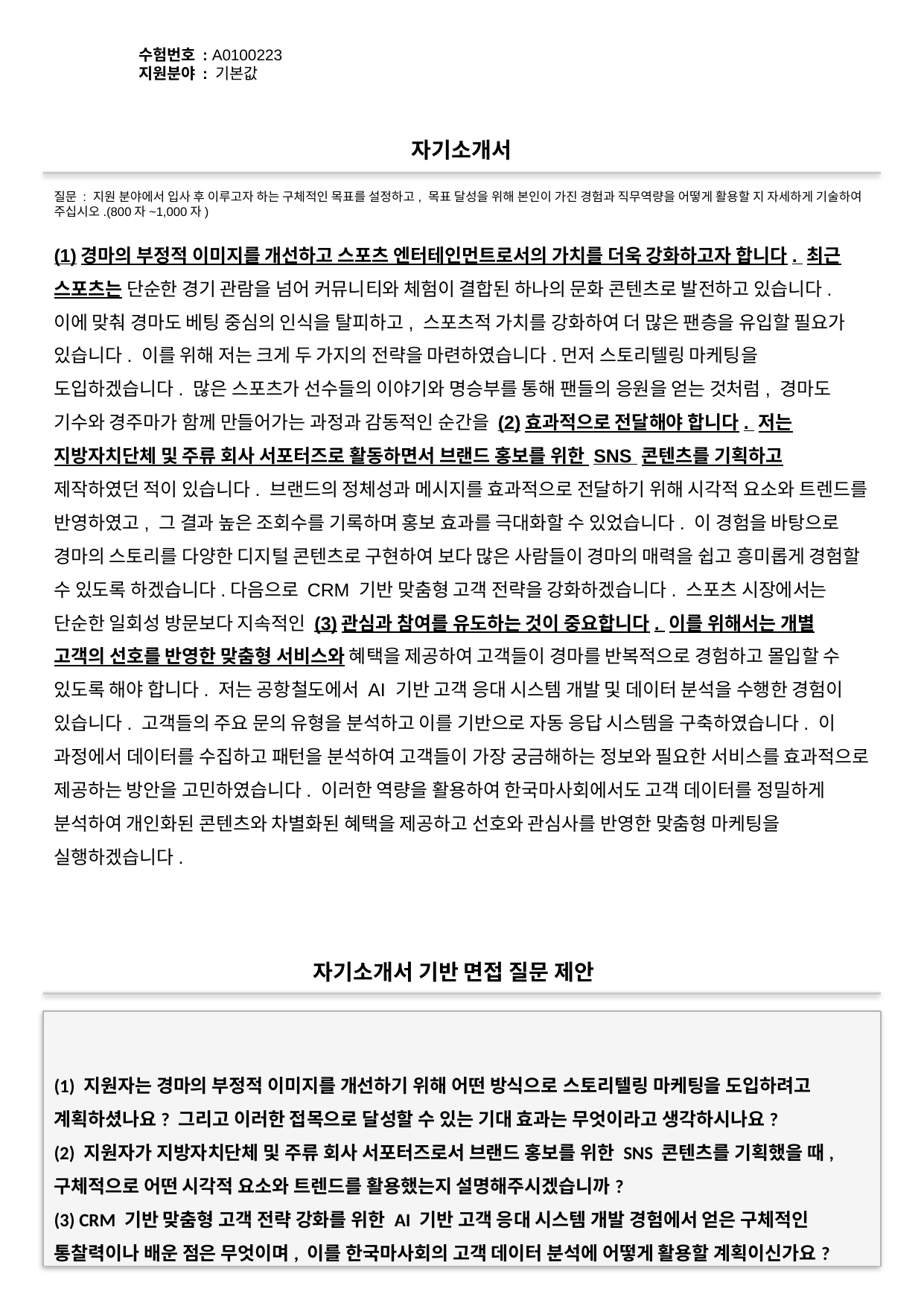

수험번호 : A0100223
지원분야 : 기본값
#

자기소개서

질문 : 지원 분야에서 입사 후 이루고자 하는 구체적인 목표를 설정하고, 목표 달성을 위해 본인이 가진 경험과 직무역량을 어떻게 활용할 지 자세하게 기술하여 주십시오.(800자~1,000자)

(1)경마의 부정적 이미지를 개선하고 스포츠 엔터테인먼트로서의 가치를 더욱 강화하고자 합니다. 최근 스포츠는 단순한 경기 관람을 넘어 커뮤니티와 체험이 결합된 하나의 문화 콘텐츠로 발전하고 있습니다. 이에 맞춰 경마도 베팅 중심의 인식을 탈피하고, 스포츠적 가치를 강화하여 더 많은 팬층을 유입할 필요가 있습니다. 이를 위해 저는 크게 두 가지의 전략을 마련하였습니다.먼저 스토리텔링 마케팅을 도입하겠습니다. 많은 스포츠가 선수들의 이야기와 명승부를 통해 팬들의 응원을 얻는 것처럼, 경마도 기수와 경주마가 함께 만들어가는 과정과 감동적인 순간을 (2)효과적으로 전달해야 합니다. 저는 지방자치단체 및 주류 회사 서포터즈로 활동하면서 브랜드 홍보를 위한 SNS 콘텐츠를 기획하고 제작하였던 적이 있습니다. 브랜드의 정체성과 메시지를 효과적으로 전달하기 위해 시각적 요소와 트렌드를 반영하였고, 그 결과 높은 조회수를 기록하며 홍보 효과를 극대화할 수 있었습니다. 이 경험을 바탕으로 경마의 스토리를 다양한 디지털 콘텐츠로 구현하여 보다 많은 사람들이 경마의 매력을 쉽고 흥미롭게 경험할 수 있도록 하겠습니다.다음으로 CRM 기반 맞춤형 고객 전략을 강화하겠습니다. 스포츠 시장에서는 단순한 일회성 방문보다 지속적인 (3)관심과 참여를 유도하는 것이 중요합니다. 이를 위해서는 개별 고객의 선호를 반영한 맞춤형 서비스와 혜택을 제공하여 고객들이 경마를 반복적으로 경험하고 몰입할 수 있도록 해야 합니다. 저는 공항철도에서 AI 기반 고객 응대 시스템 개발 및 데이터 분석을 수행한 경험이 있습니다. 고객들의 주요 문의 유형을 분석하고 이를 기반으로 자동 응답 시스템을 구축하였습니다. 이 과정에서 데이터를 수집하고 패턴을 분석하여 고객들이 가장 궁금해하는 정보와 필요한 서비스를 효과적으로 제공하는 방안을 고민하였습니다. 이러한 역량을 활용하여 한국마사회에서도 고객 데이터를 정밀하게 분석하여 개인화된 콘텐츠와 차별화된 혜택을 제공하고 선호와 관심사를 반영한 맞춤형 마케팅을 실행하겠습니다.

자기소개서 기반 면접 질문 제안

(1) 지원자는 경마의 부정적 이미지를 개선하기 위해 어떤 방식으로 스토리텔링 마케팅을 도입하려고 계획하셨나요? 그리고 이러한 접목으로 달성할 수 있는 기대 효과는 무엇이라고 생각하시나요?
(2) 지원자가 지방자치단체 및 주류 회사 서포터즈로서 브랜드 홍보를 위한 SNS 콘텐츠를 기획했을 때, 구체적으로 어떤 시각적 요소와 트렌드를 활용했는지 설명해주시겠습니까?
(3) CRM 기반 맞춤형 고객 전략 강화를 위한 AI 기반 고객 응대 시스템 개발 경험에서 얻은 구체적인 통찰력이나 배운 점은 무엇이며, 이를 한국마사회의 고객 데이터 분석에 어떻게 활용할 계획이신가요?